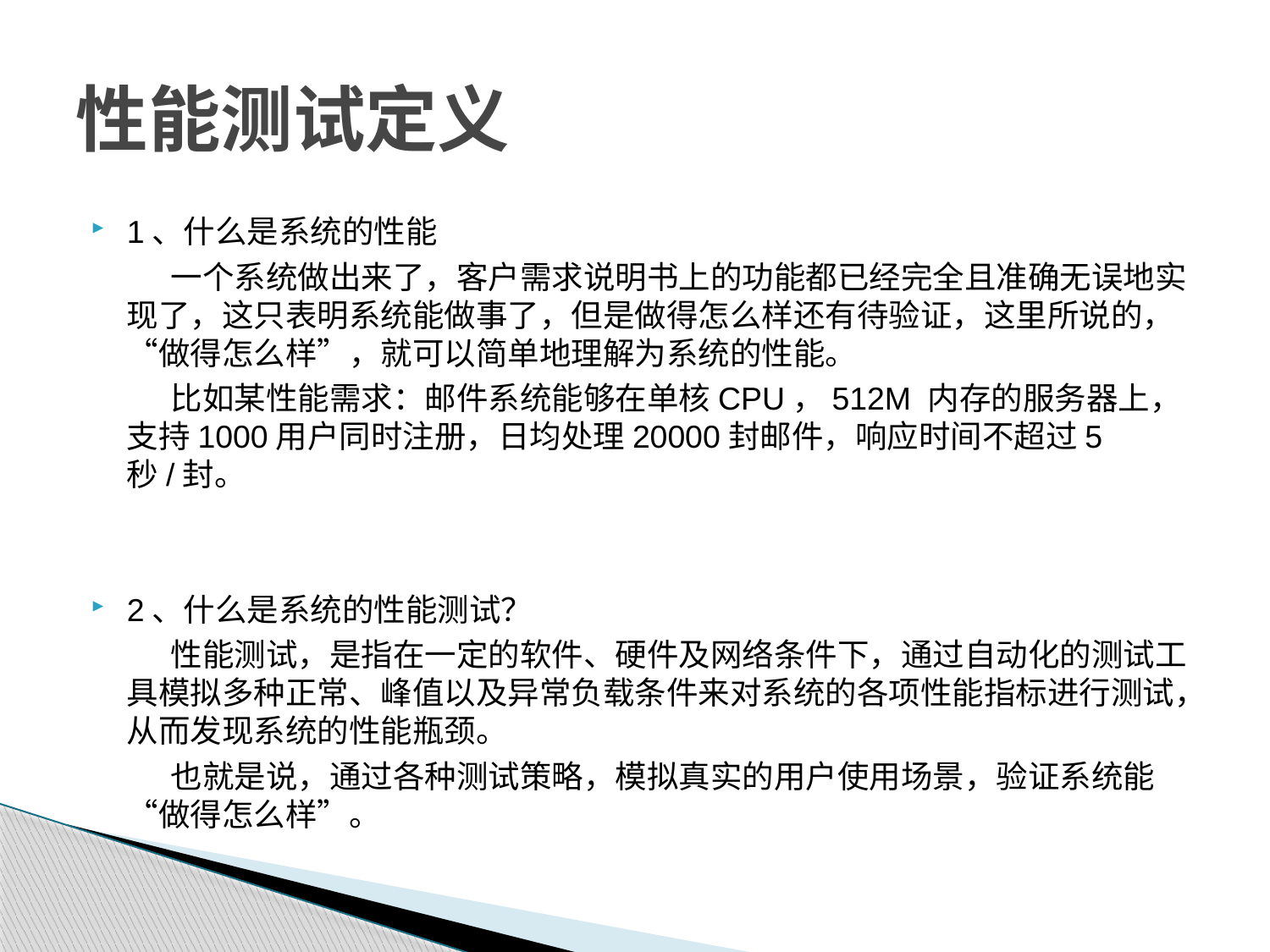

# 性能测试定义
1、什么是系统的性能
          一个系统做出来了，客户需求说明书上的功能都已经完全且准确无误地实现了，这只表明系统能做事了，但是做得怎么样还有待验证，这里所说的，“做得怎么样”，就可以简单地理解为系统的性能。
          比如某性能需求：邮件系统能够在单核CPU，512M 内存的服务器上，支持1000用户同时注册，日均处理20000封邮件，响应时间不超过5秒/封。

2、什么是系统的性能测试？
          性能测试，是指在一定的软件、硬件及网络条件下，通过自动化的测试工具模拟多种正常、峰值以及异常负载条件来对系统的各项性能指标进行测试，从而发现系统的性能瓶颈。
          也就是说，通过各种测试策略，模拟真实的用户使用场景，验证系统能“做得怎么样”。